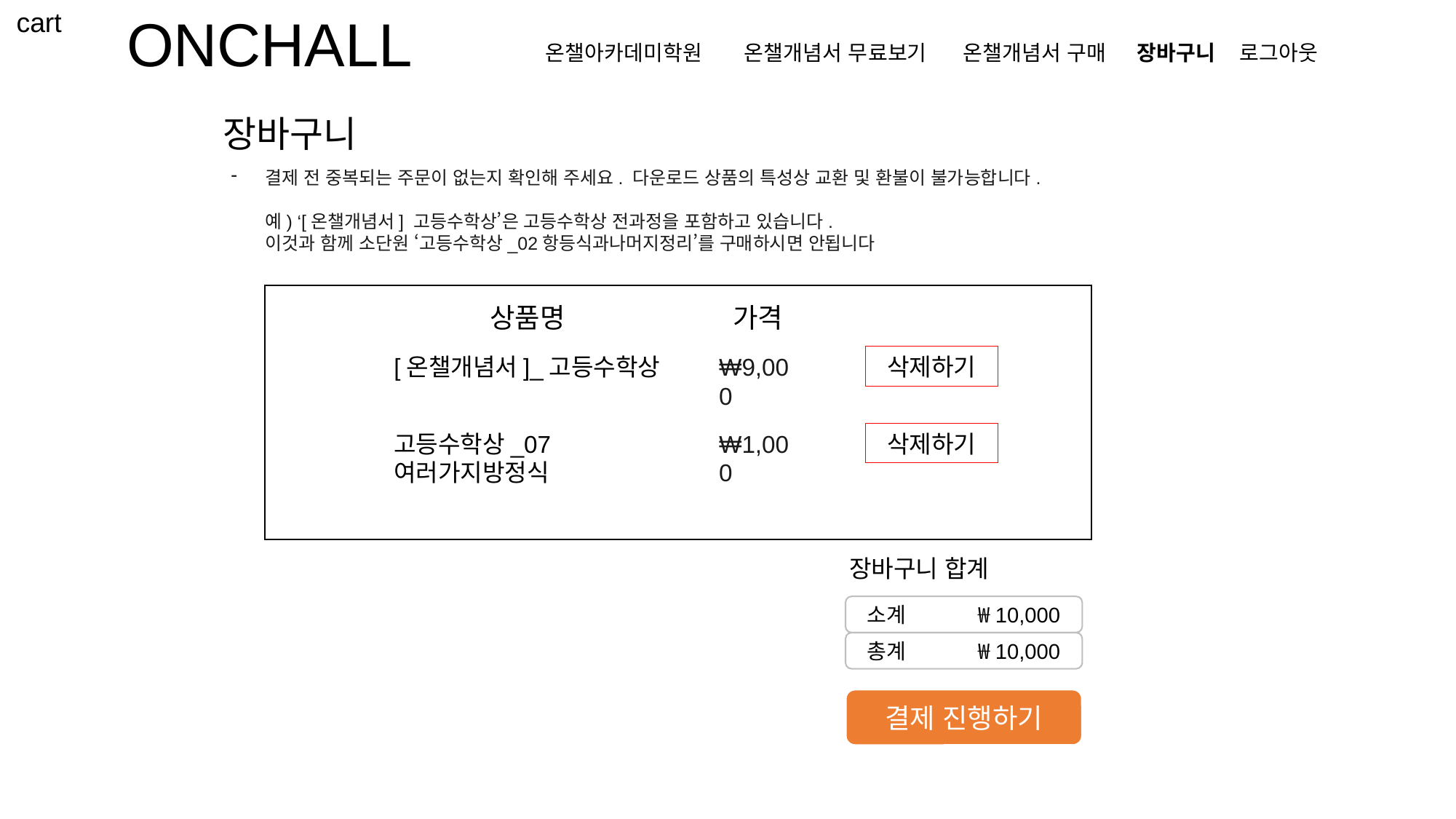

cart
ONCHALL
온챌아카데미학원       온챌개념서 무료보기      온챌개념서 구매     장바구니    로그아웃
장바구니
결제 전 중복되는 주문이 없는지 확인해 주세요. 다운로드 상품의 특성상 교환 및 환불이 불가능합니다.
예) ‘[온챌개념서] 고등수학상’은 고등수학상 전과정을 포함하고 있습니다.
이것과 함께 소단원 ‘고등수학상_02항등식과나머지정리’를 구매하시면 안됩니다

상품명
가격
[온챌개념서]_고등수학상
₩9,000
삭제하기
고등수학상_07여러가지방정식
₩1,000
삭제하기
장바구니 합계
소계            ₩10,000
총계            ₩10,000
결제 진행하기